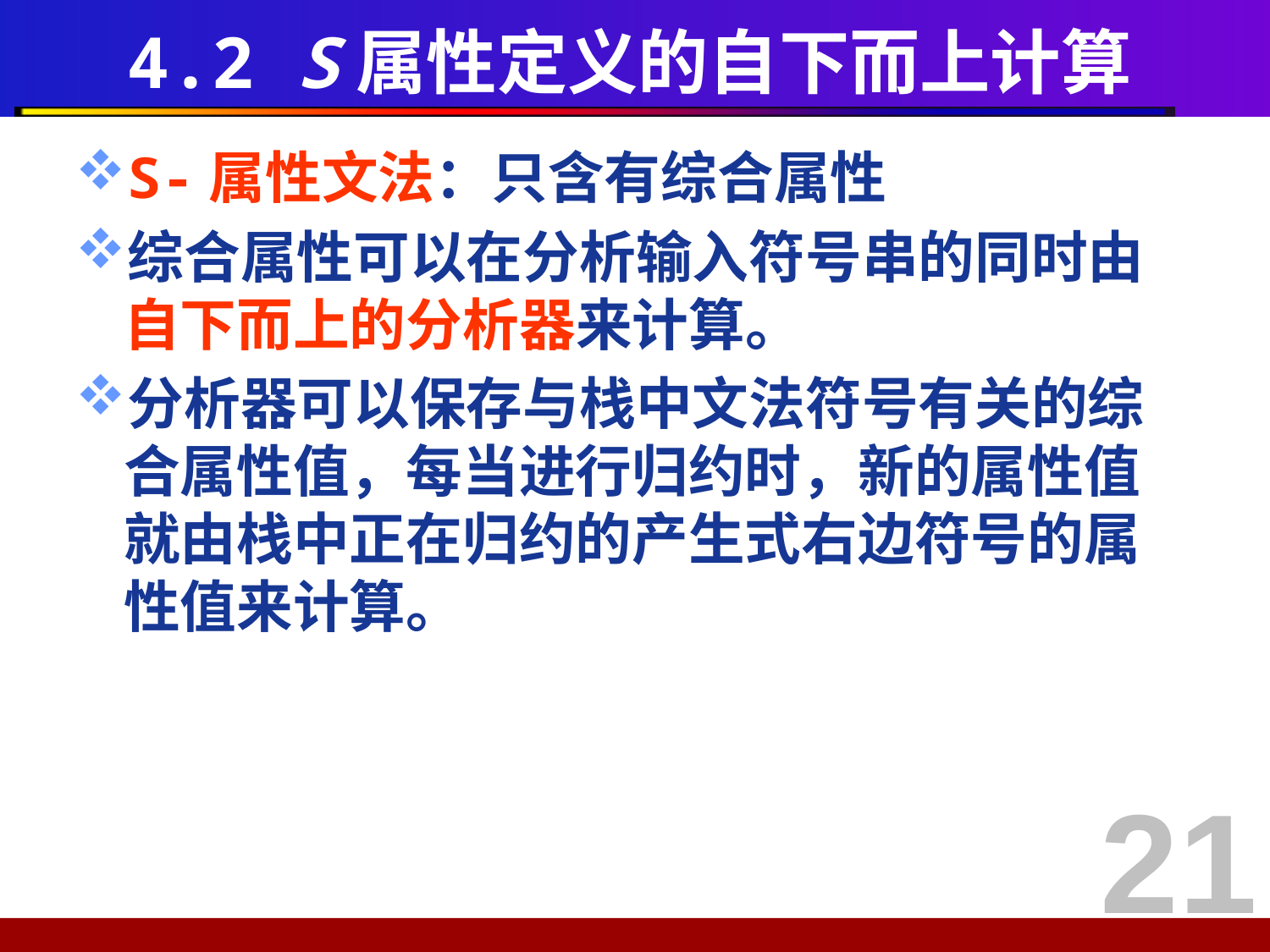

# 4.2 S属性定义的自下而上计算
S-属性文法：只含有综合属性
综合属性可以在分析输入符号串的同时由自下而上的分析器来计算。
分析器可以保存与栈中文法符号有关的综合属性值，每当进行归约时，新的属性值就由栈中正在归约的产生式右边符号的属性值来计算。
21